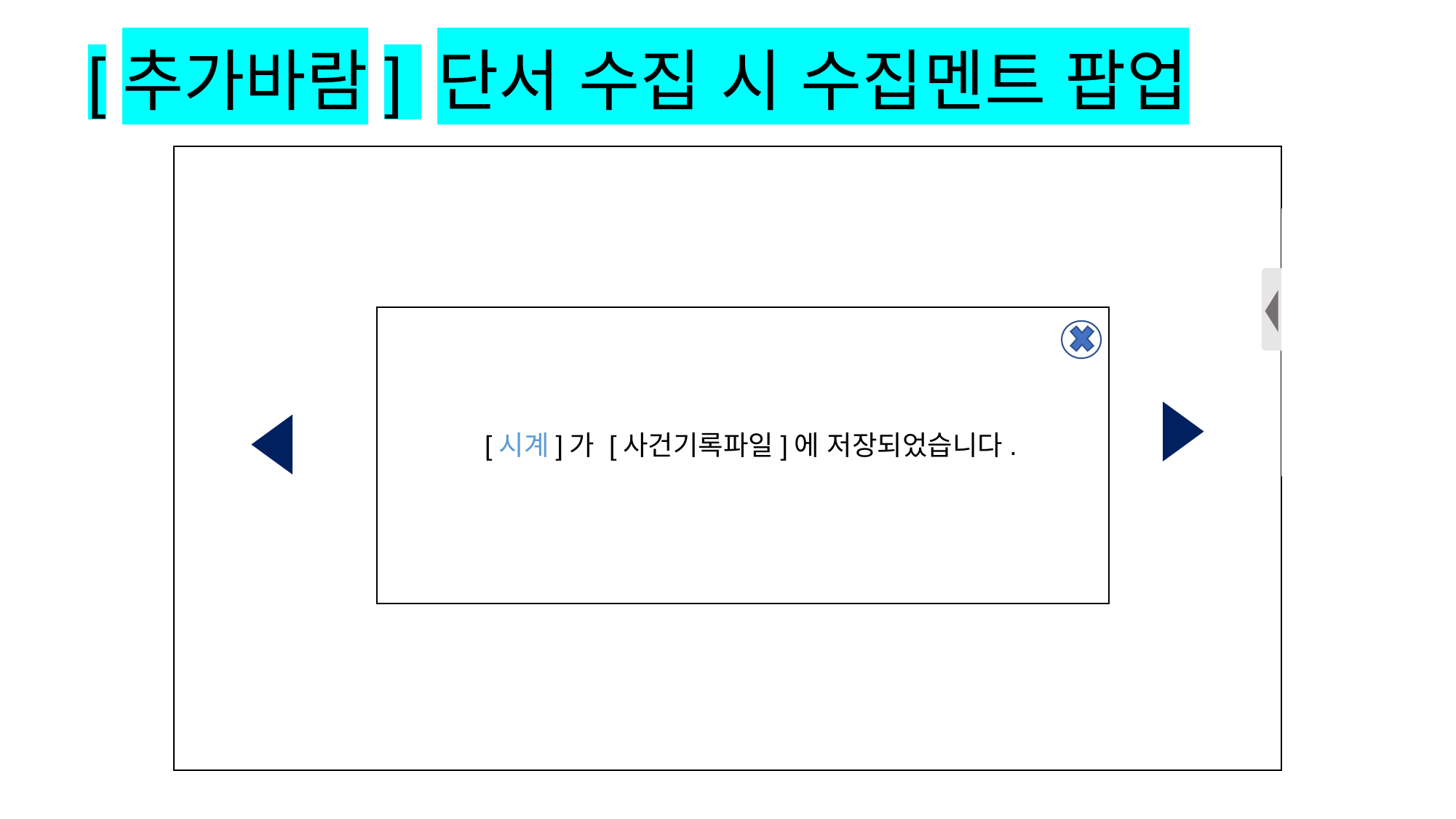

[추가바람] 단서 수집 시 수집멘트 팝업

탐색 장소
[시계]가 [사건기록파일]에 저장되었습니다.